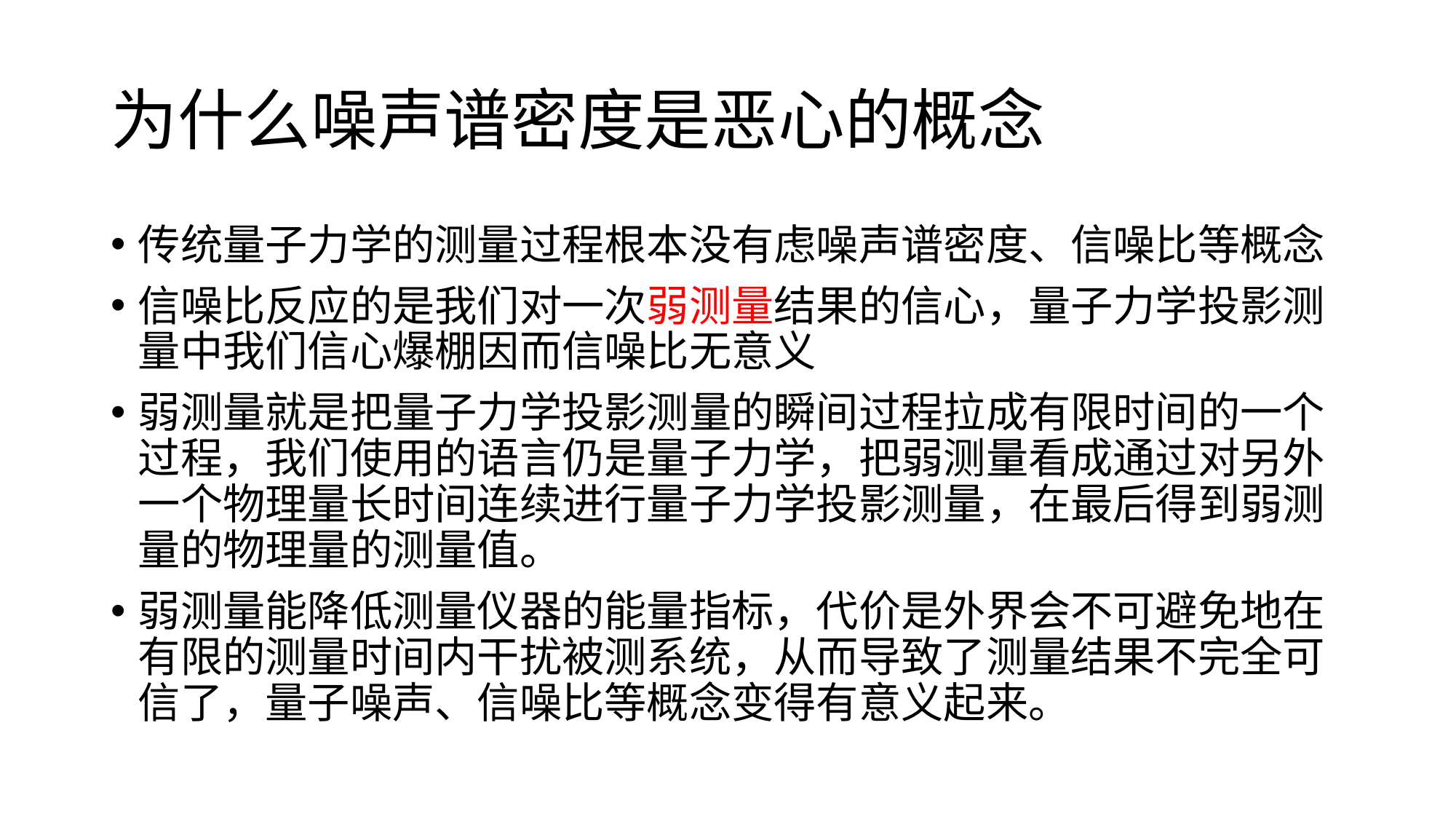

# 为什么噪声谱密度是恶心的概念
传统量子力学的测量过程根本没有虑噪声谱密度、信噪比等概念
信噪比反应的是我们对一次弱测量结果的信心，量子力学投影测量中我们信心爆棚因而信噪比无意义
弱测量就是把量子力学投影测量的瞬间过程拉成有限时间的一个过程，我们使用的语言仍是量子力学，把弱测量看成通过对另外一个物理量长时间连续进行量子力学投影测量，在最后得到弱测量的物理量的测量值。
弱测量能降低测量仪器的能量指标，代价是外界会不可避免地在有限的测量时间内干扰被测系统，从而导致了测量结果不完全可信了，量子噪声、信噪比等概念变得有意义起来。